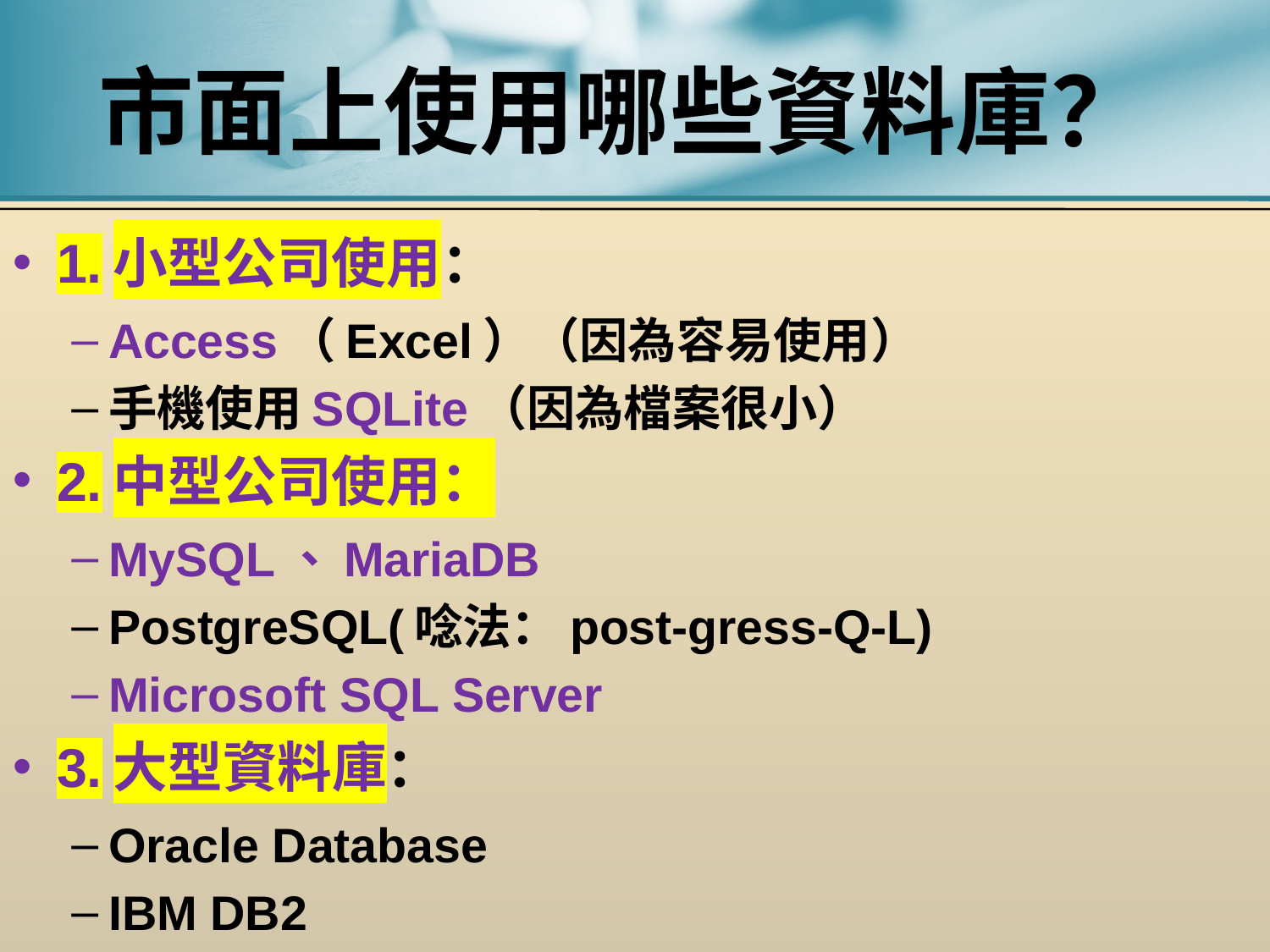

# 市面上使用哪些資料庫？
1.小型公司使用：
Access（Excel）（因為容易使用）
手機使用SQLite（因為檔案很小）
2.中型公司使用：
MySQL、MariaDB
PostgreSQL(唸法：post-gress-Q-L)
Microsoft SQL Server
3.大型資料庫：
Oracle Database
IBM DB2